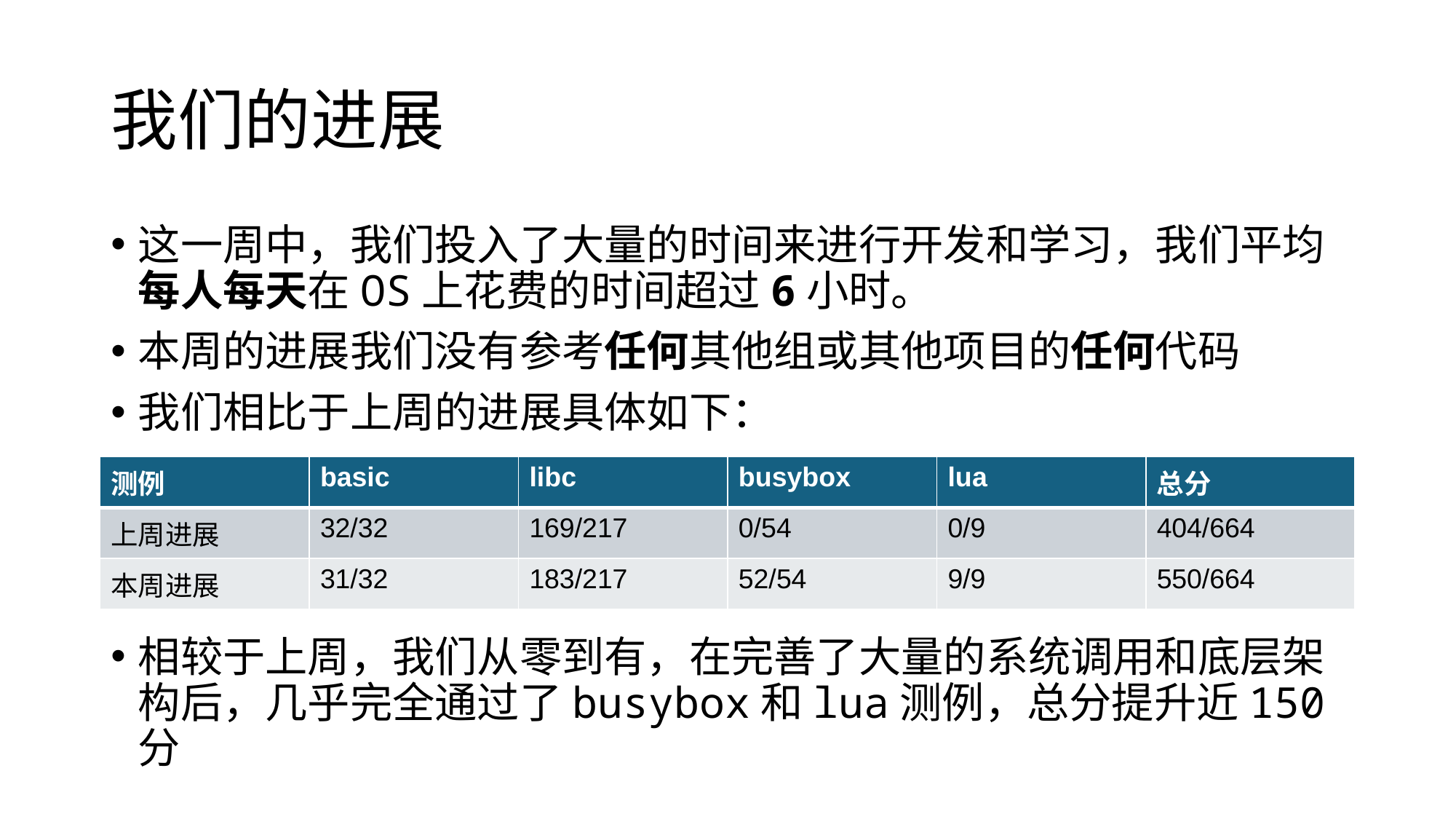

# 我们的进展
这一周中，我们投入了大量的时间来进行开发和学习，我们平均每人每天在OS上花费的时间超过6小时。
本周的进展我们没有参考任何其他组或其他项目的任何代码
我们相比于上周的进展具体如下：

相较于上周，我们从零到有，在完善了大量的系统调用和底层架构后，几乎完全通过了busybox和lua测例，总分提升近150分
| 测例 | basic | libc | busybox | lua | 总分 |
| --- | --- | --- | --- | --- | --- |
| 上周进展 | 32/32 | 169/217 | 0/54 | 0/9 | 404/664 |
| 本周进展 | 31/32 | 183/217 | 52/54 | 9/9 | 550/664 |